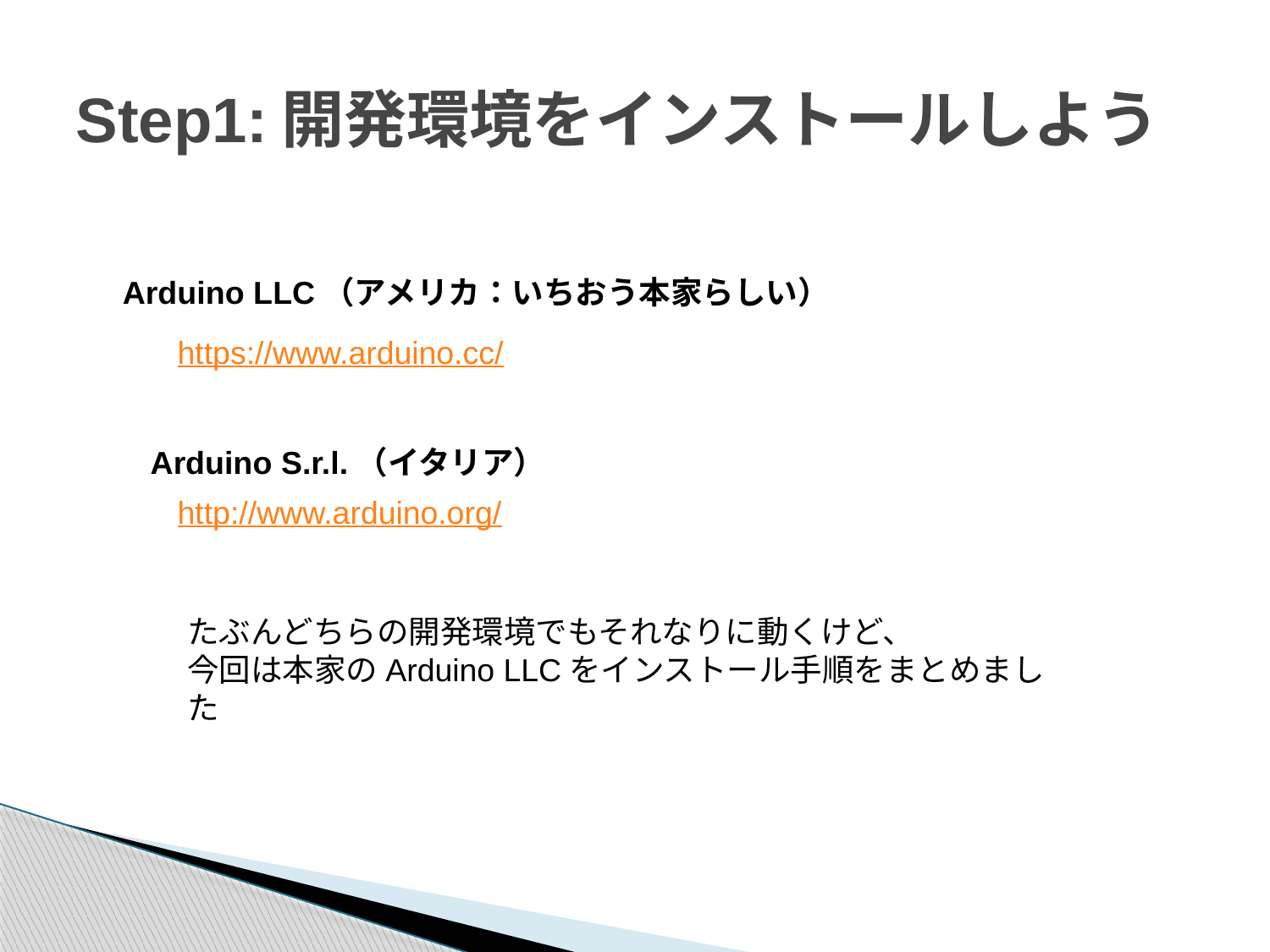

# Step1:開発環境をインストールしよう
Arduino LLC（アメリカ：いちおう本家らしい）
https://www.arduino.cc/
Arduino S.r.l.（イタリア）
http://www.arduino.org/
たぶんどちらの開発環境でもそれなりに動くけど、
今回は本家のArduino LLCをインストール手順をまとめました